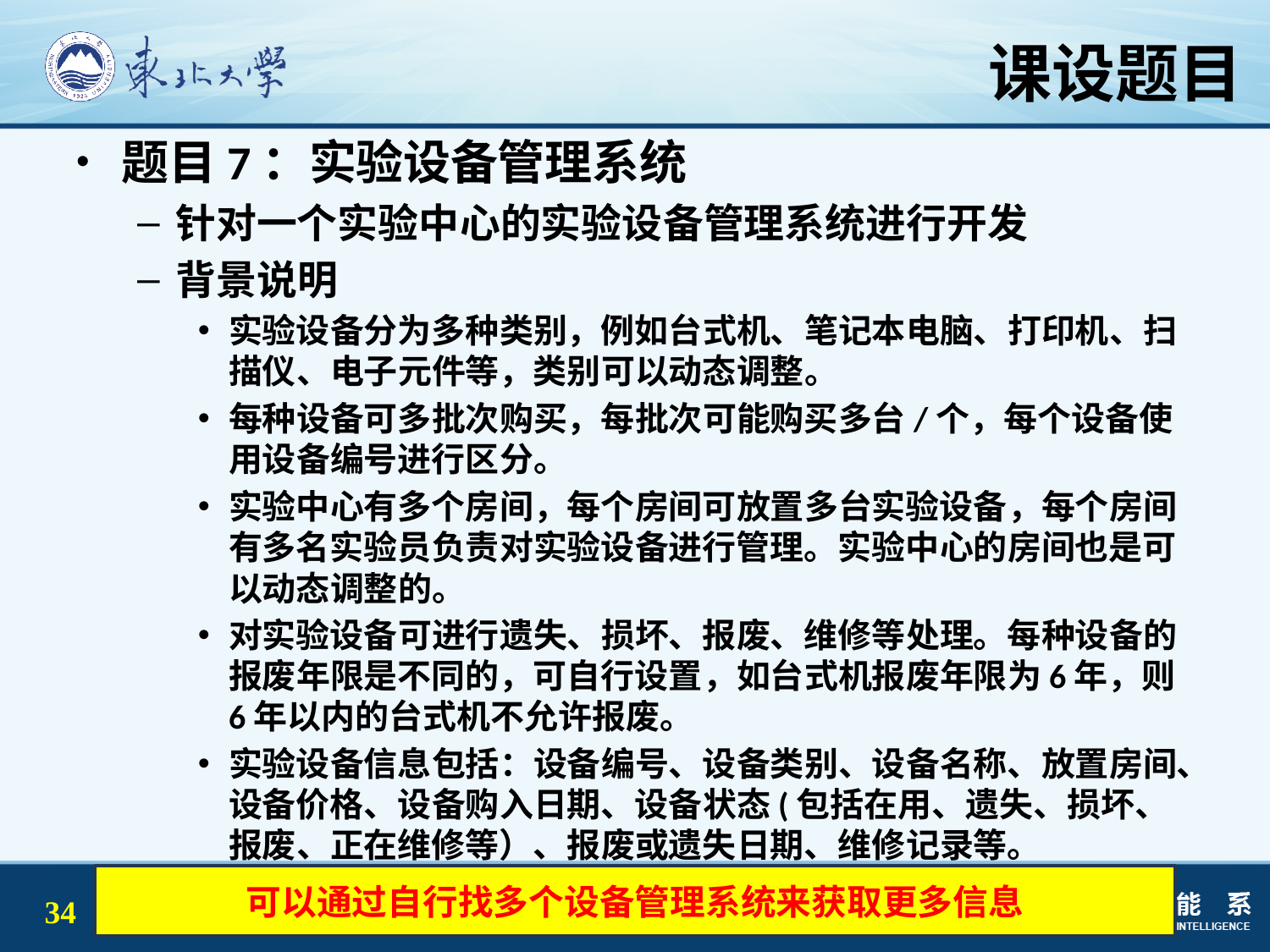

# 课设题目
题目7：实验设备管理系统
针对一个实验中心的实验设备管理系统进行开发
背景说明
实验设备分为多种类别，例如台式机、笔记本电脑、打印机、扫描仪、电子元件等，类别可以动态调整。
每种设备可多批次购买，每批次可能购买多台/个，每个设备使用设备编号进行区分。
实验中心有多个房间，每个房间可放置多台实验设备，每个房间有多名实验员负责对实验设备进行管理。实验中心的房间也是可以动态调整的。
对实验设备可进行遗失、损坏、报废、维修等处理。每种设备的报废年限是不同的，可自行设置，如台式机报废年限为6年，则6年以内的台式机不允许报废。
实验设备信息包括：设备编号、设备类别、设备名称、放置房间、设备价格、设备购入日期、设备状态(包括在用、遗失、损坏、报废、正在维修等）、报废或遗失日期、维修记录等。
可以通过自行找多个设备管理系统来获取更多信息